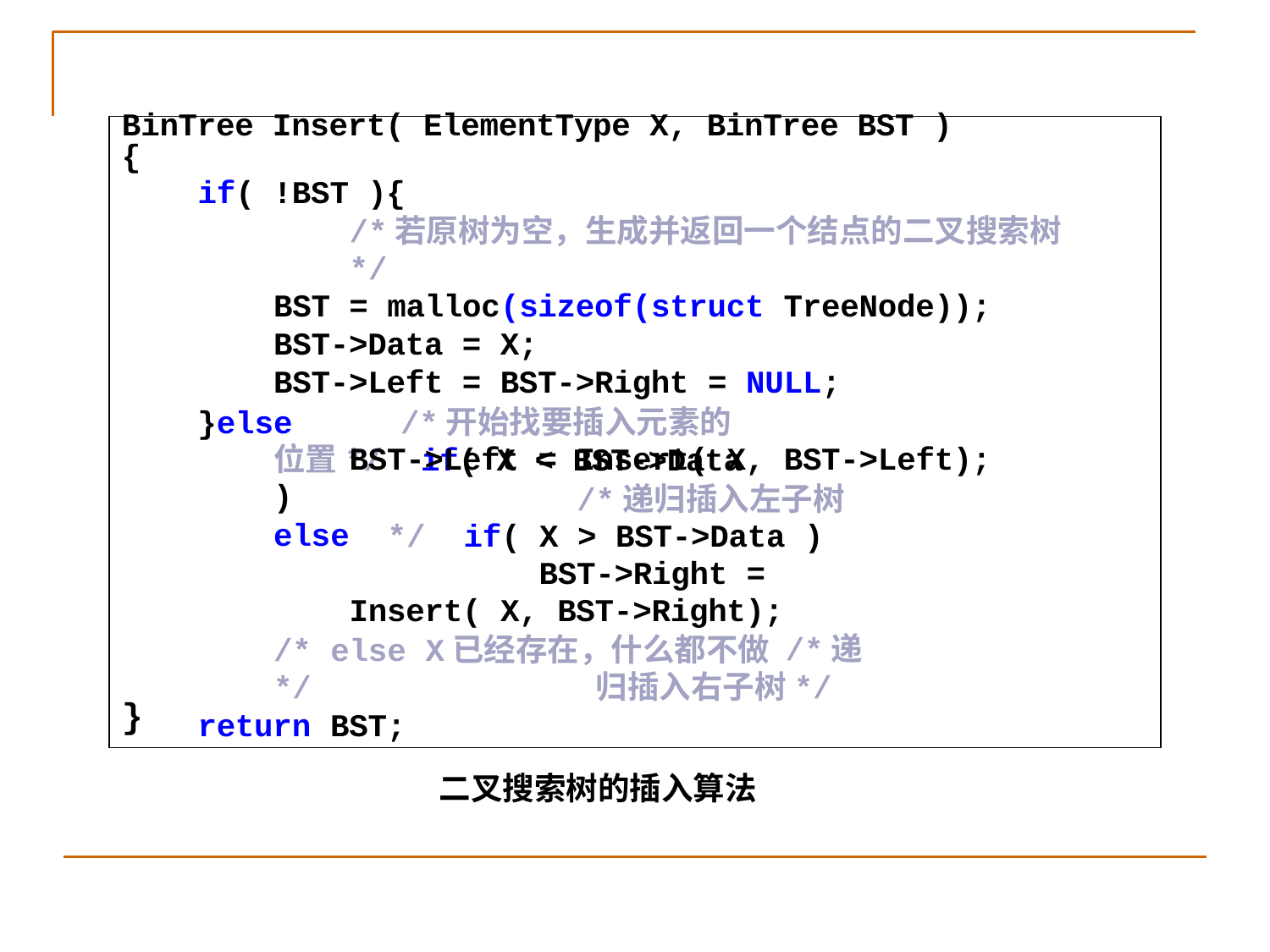

BinTree Insert( ElementType X, BinTree BST )
{
if( !BST ){
/*若原树为空，生成并返回一个结点的二叉搜索树*/
BST = malloc(sizeof(struct TreeNode));
BST->Data = X;
BST->Left = BST->Right = NULL;
}else	/*开始找要插入元素的位置*/  if( X < BST->Data )

BST->Left = Insert( X, BST->Left);
/*递归插入左子树*/  if( X > BST->Data )
BST->Right = Insert( X, BST->Right);
/*递归插入右子树*/
else
/* else X已经存在，什么都不做 */
return BST;
}
二叉搜索树的插入算法